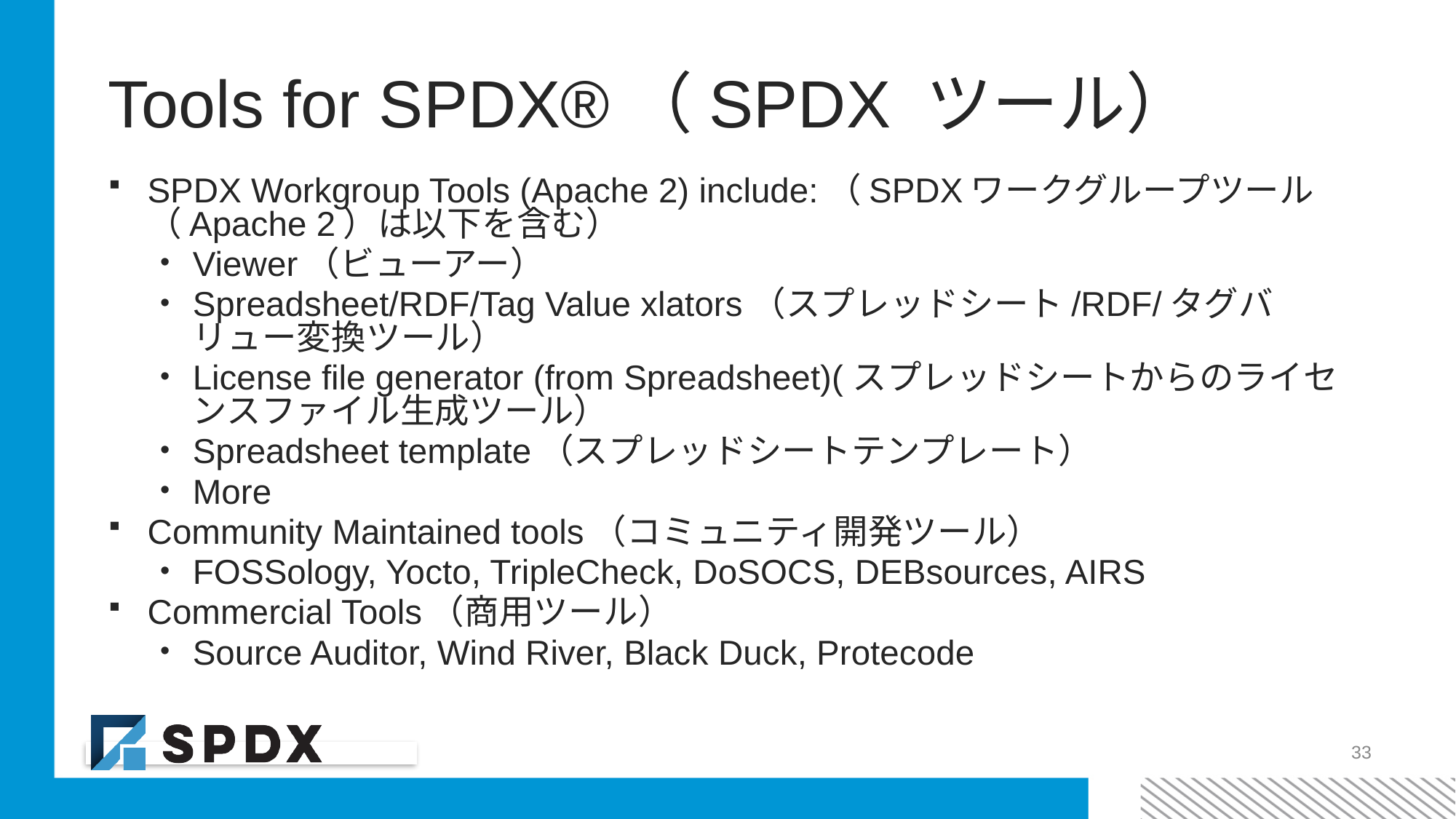

# Tools for SPDX®（SPDX ツール）
SPDX Workgroup Tools (Apache 2) include:（SPDXワークグループツール（Apache 2）は以下を含む）
Viewer（ビューアー）
Spreadsheet/RDF/Tag Value xlators（スプレッドシート/RDF/タグバリュー変換ツール）
License file generator (from Spreadsheet)(スプレッドシートからのライセンスファイル生成ツール）
Spreadsheet template（スプレッドシートテンプレート）
More
Community Maintained tools（コミュニティ開発ツール）
FOSSology, Yocto, TripleCheck, DoSOCS, DEBsources, AIRS
Commercial Tools（商用ツール）
Source Auditor, Wind River, Black Duck, Protecode

33